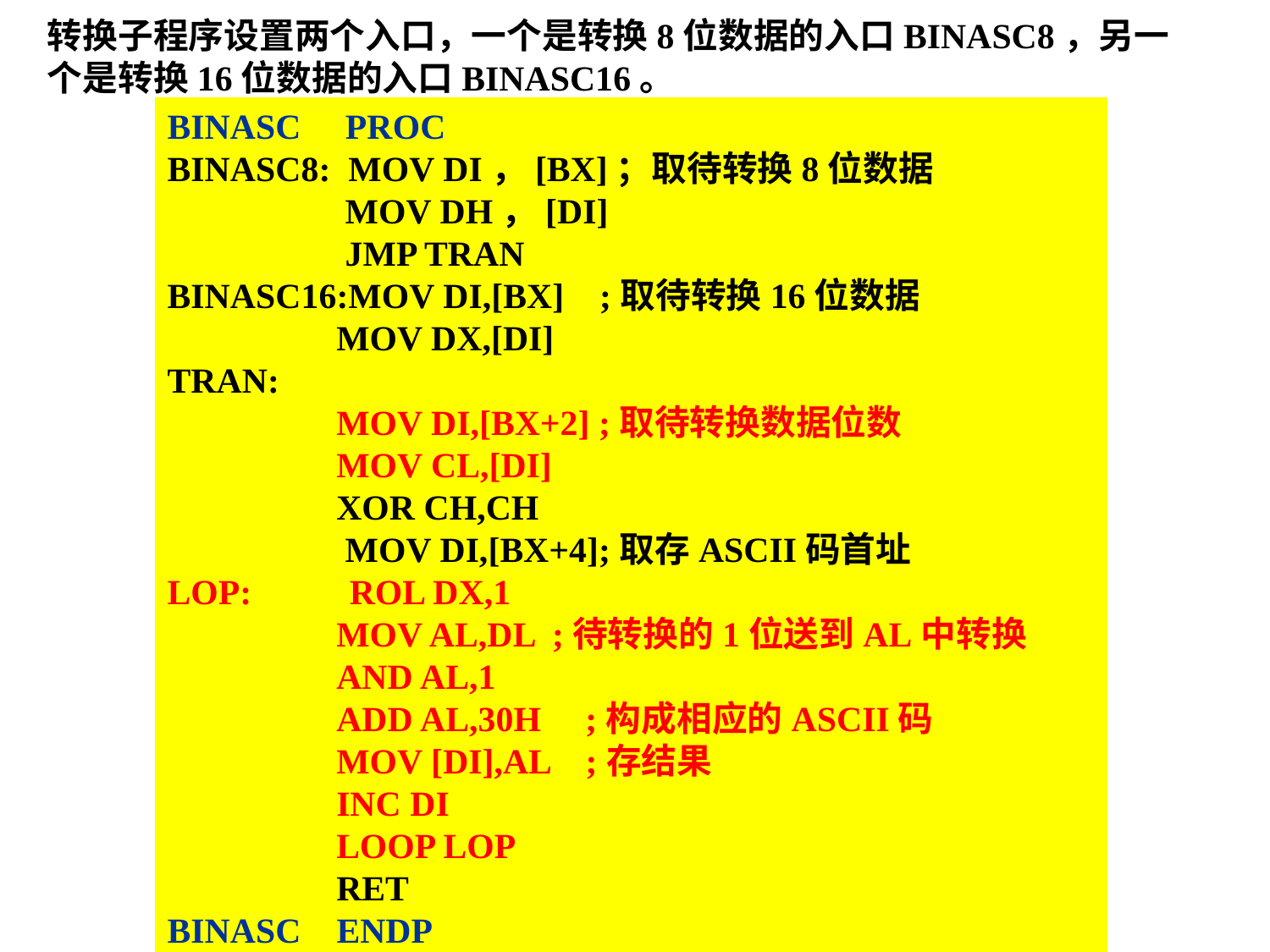

转换子程序设置两个入口，一个是转换8位数据的入口BINASC8，另一个是转换16位数据的入口BINASC16。
BINASC     PROC
BINASC8:  MOV DI，[BX]；取待转换8位数据
                    MOV DH，[DI]
                    JMP TRAN
BINASC16:MOV DI,[BX]    ;取待转换16位数据
                   MOV DX,[DI]
TRAN:
                   MOV DI,[BX+2] ;取待转换数据位数
                   MOV CL,[DI]
                   XOR CH,CH
                    MOV DI,[BX+4];取存ASCII码首址
LOP:           ROL DX,1
                   MOV AL,DL  ;待转换的1位送到AL中转换
                   AND AL,1
                   ADD AL,30H     ;构成相应的ASCII码
                   MOV [DI],AL    ;存结果
                   INC DI
                   LOOP LOP
                   RET
BINASC    ENDP
12